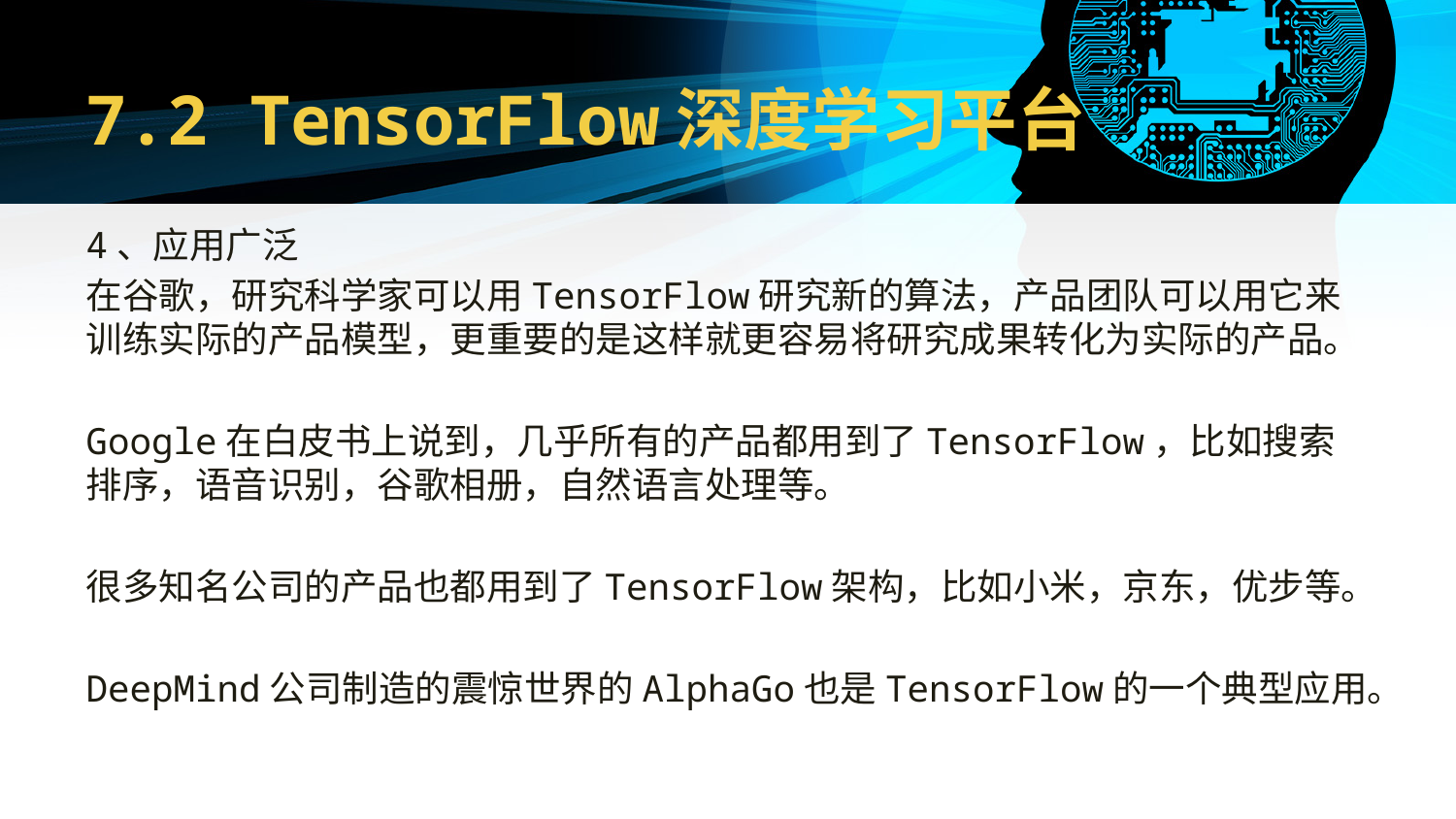

# 7.2 TensorFlow深度学习平台
4、应用广泛
在谷歌，研究科学家可以用TensorFlow研究新的算法，产品团队可以用它来训练实际的产品模型，更重要的是这样就更容易将研究成果转化为实际的产品。

Google在白皮书上说到，几乎所有的产品都用到了TensorFlow，比如搜索排序，语音识别，谷歌相册，自然语言处理等。

很多知名公司的产品也都用到了TensorFlow架构，比如小米，京东，优步等。

DeepMind公司制造的震惊世界的AlphaGo也是TensorFlow的一个典型应用。